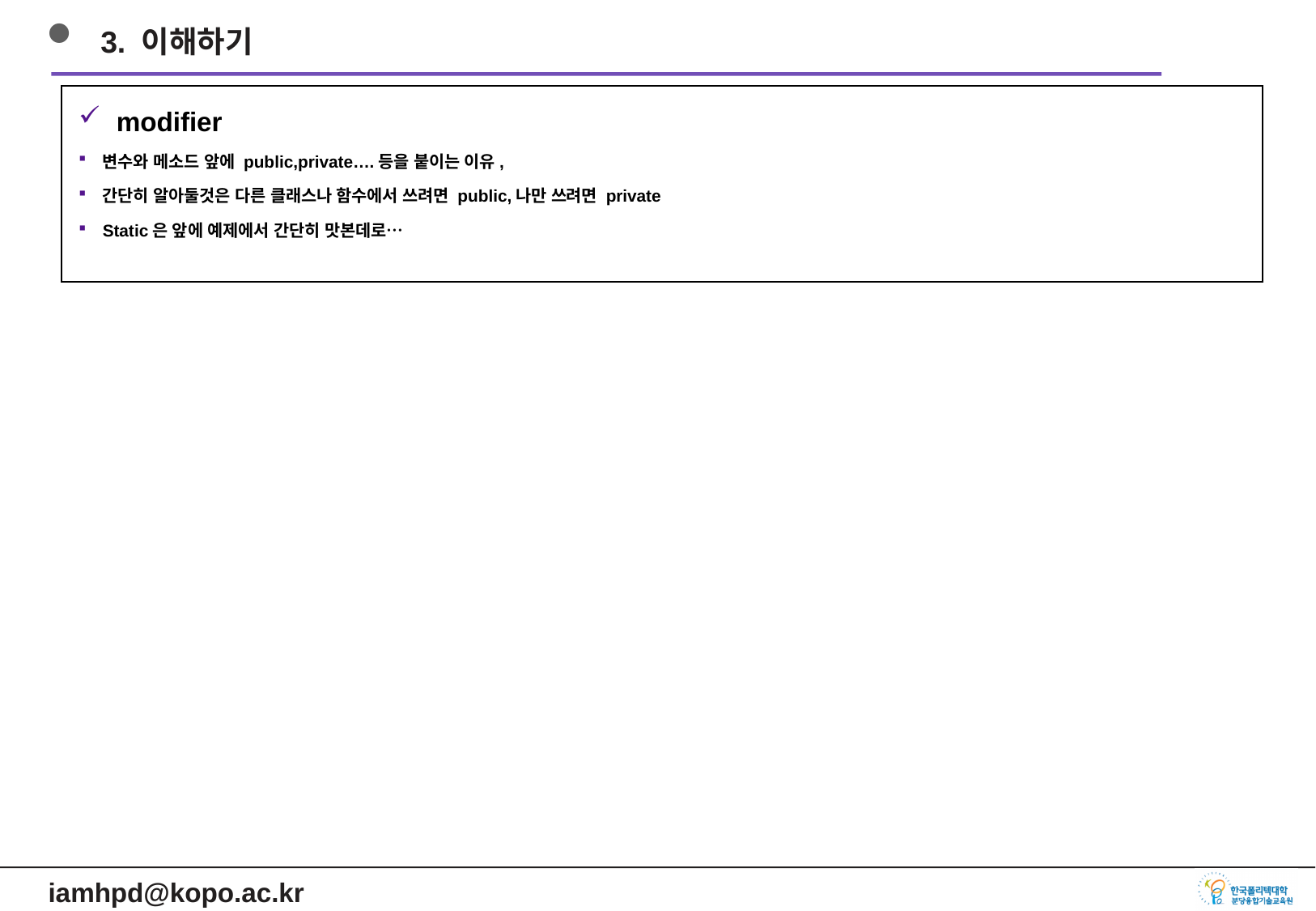

3. 이해하기
modifier
변수와 메소드 앞에 public,private….등을 붙이는 이유,
간단히 알아둘것은 다른 클래스나 함수에서 쓰려면 public,나만 쓰려면 private
Static은 앞에 예제에서 간단히 맛본데로…